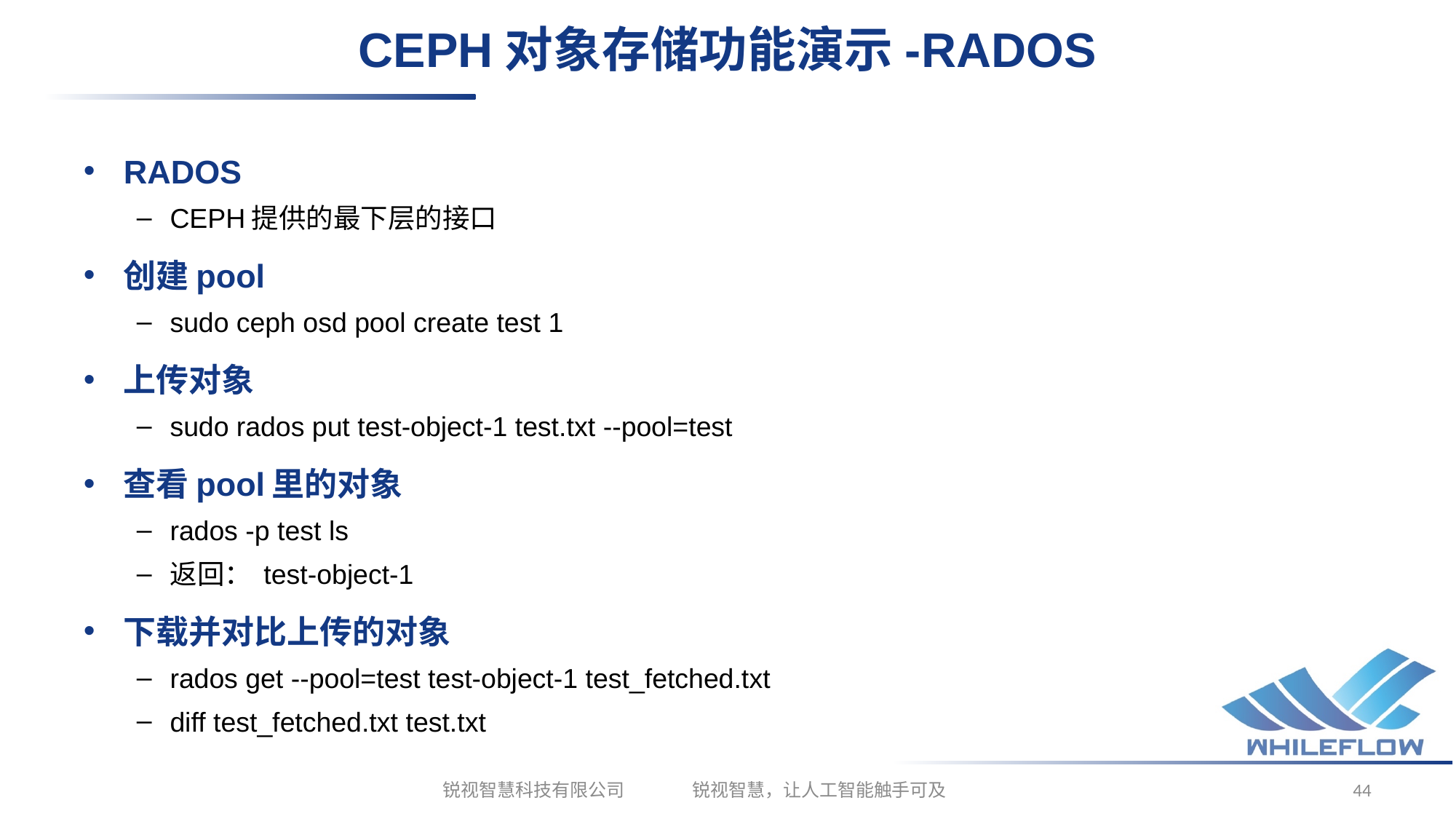

# CEPH对象存储功能演示-RADOS
RADOS
CEPH提供的最下层的接口
创建pool
sudo ceph osd pool create test 1
上传对象
sudo rados put test-object-1 test.txt --pool=test
查看pool里的对象
rados -p test ls
返回： test-object-1
下载并对比上传的对象
rados get --pool=test test-object-1 test_fetched.txt
diff test_fetched.txt test.txt
锐视智慧科技有限公司            锐视智慧，让人工智能触手可及
44